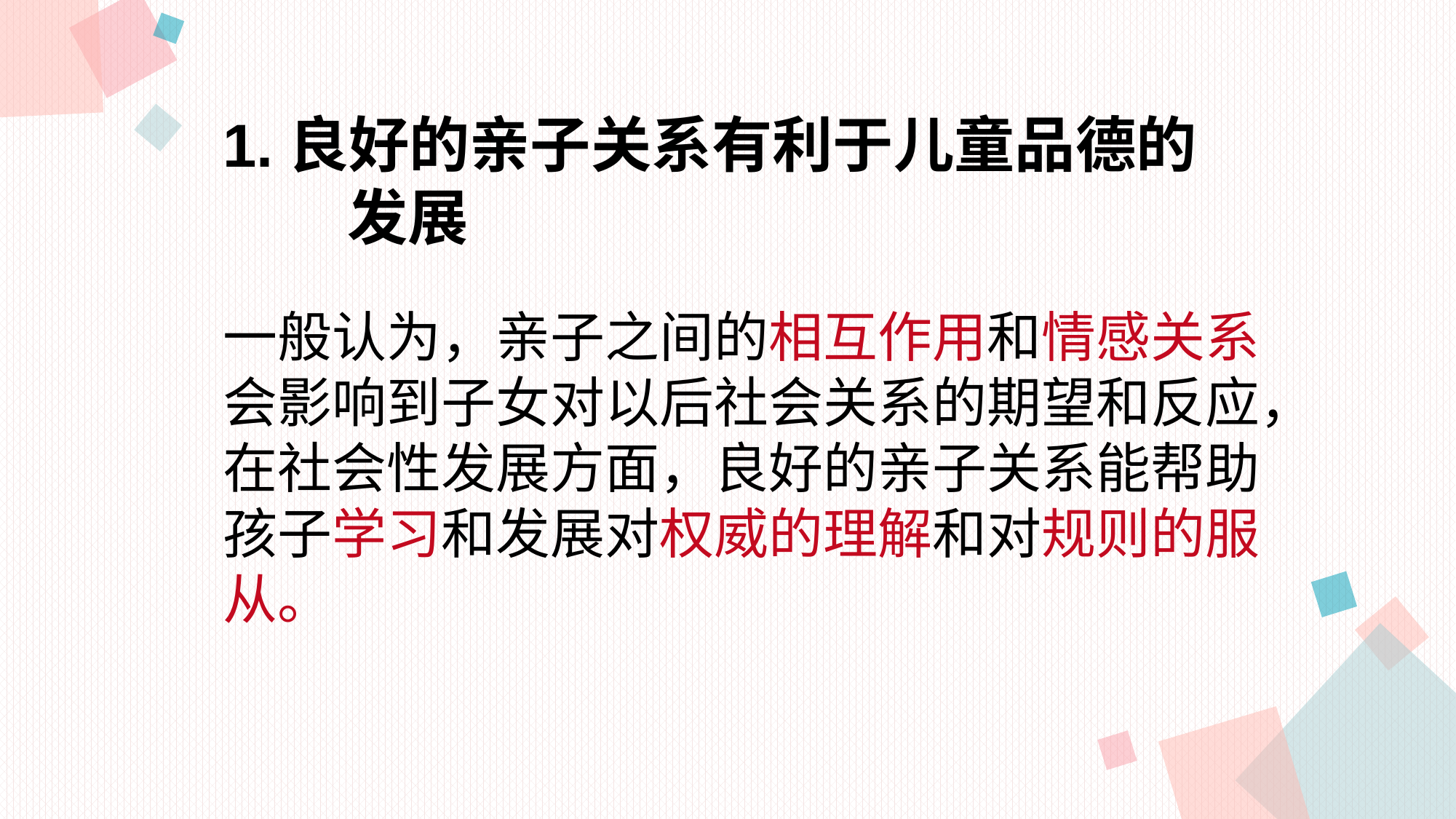

1.良好的亲子关系有利于儿童品德的               发展

一般认为，亲子之间的相互作用和情感关系会影响到子女对以后社会关系的期望和反应，在社会性发展方面，良好的亲子关系能帮助孩子学习和发展对权威的理解和对规则的服从。